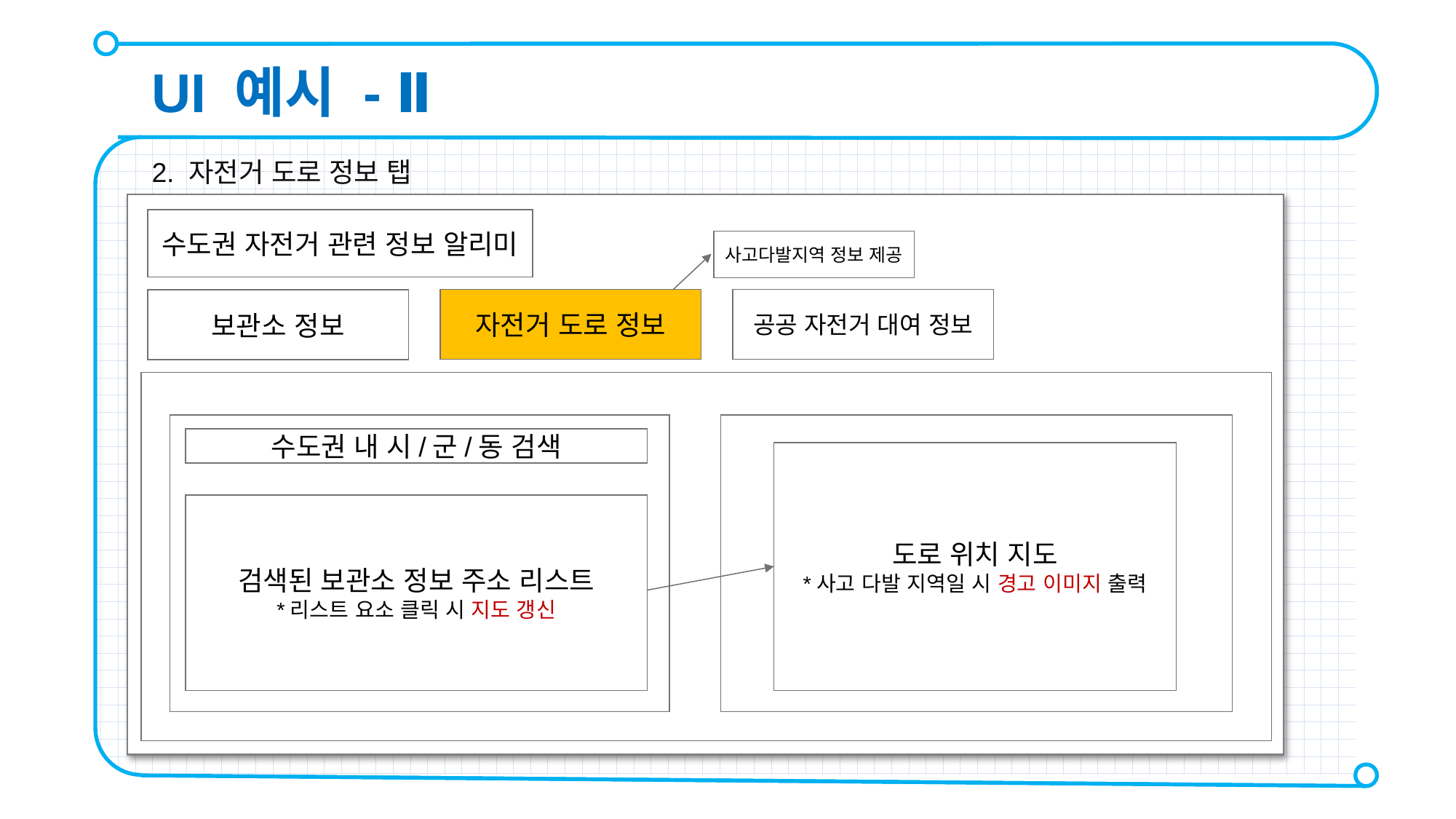

UI 예시 - Ⅱ
2. 자전거 도로 정보 탭

수도권 자전거 관련 정보 알리미
사고다발지역 정보 제공
자전거 도로 정보
공공 자전거 대여 정보
보관소 정보

수도권 내 시/군/동 검색
도로 위치 지도
*사고 다발 지역일 시 경고 이미지 출력
검색된 보관소 정보 주소 리스트
*리스트 요소 클릭 시 지도 갱신